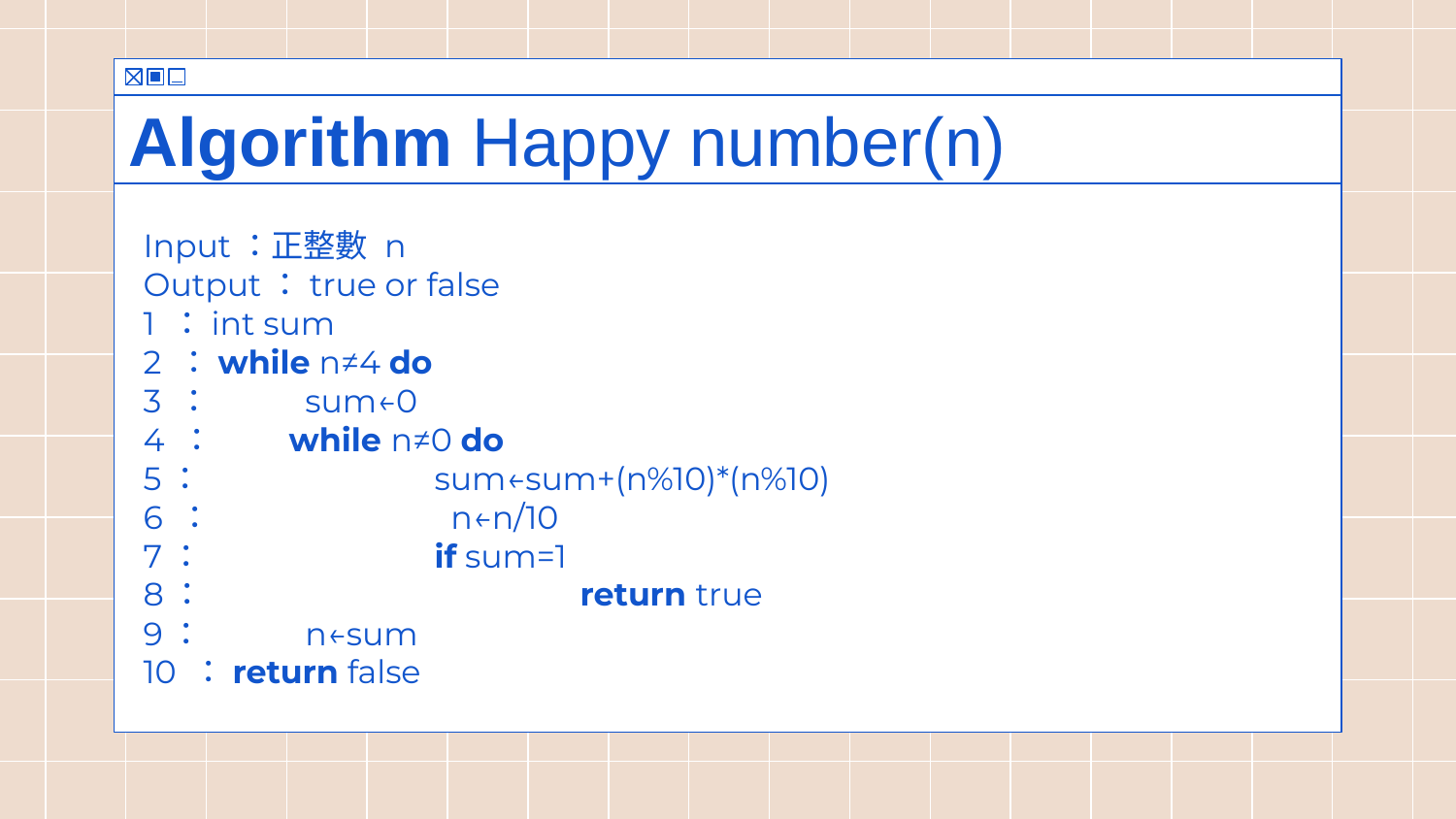

# Algorithm Happy number(n)
Input：正整數 n
Output：true or false
1 ：int sum
2 ：while n≠4 do
3 ：	 sum←0
4 ：	while n≠0 do
5：		sum←sum+(n%10)*(n%10)
6 ：		 n←n/10
7：		if sum=1
8：			return true
9：	 n←sum
10 ：return false